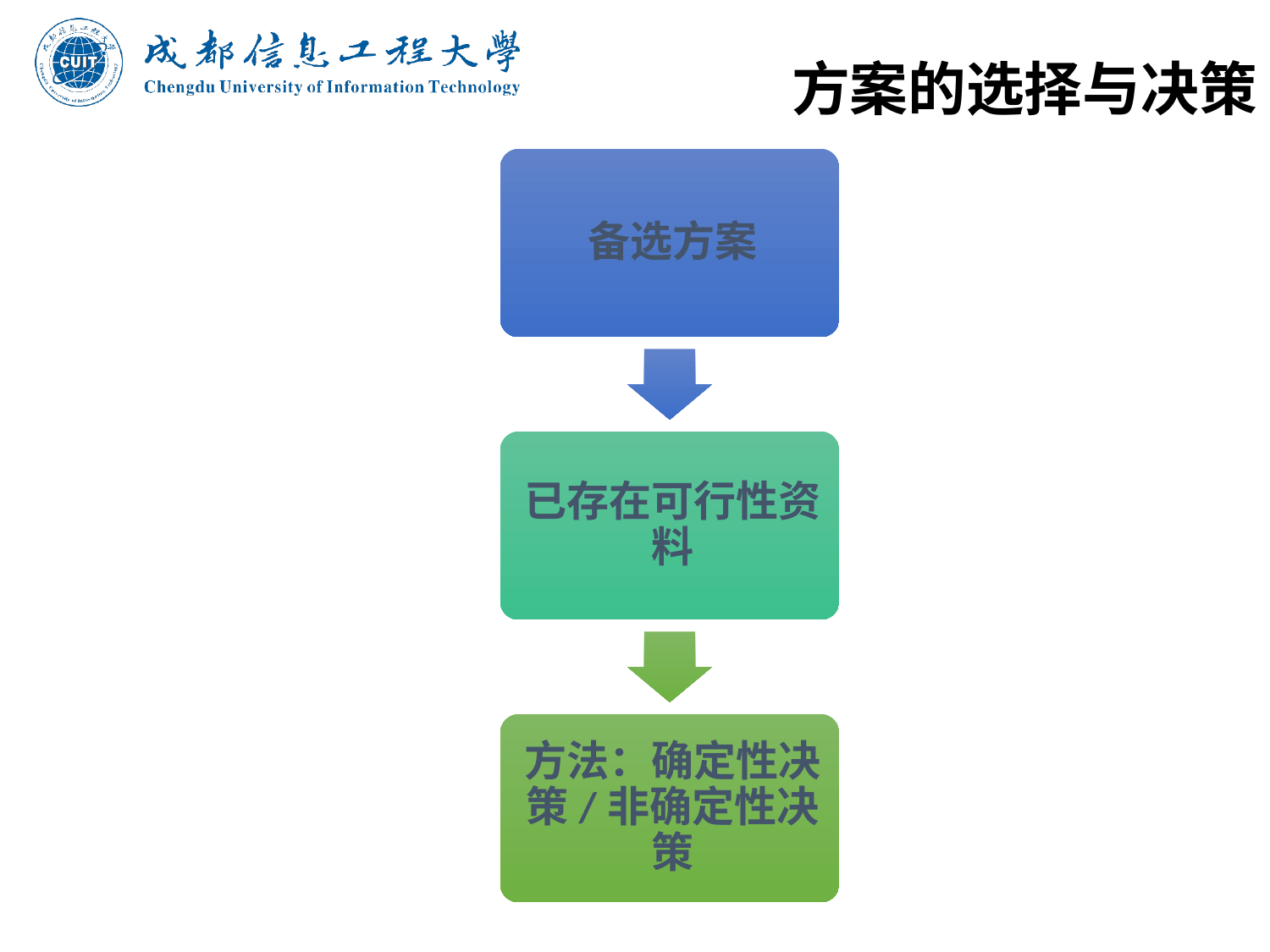

# 方案的选择与决策
备选方案

已存在可行性资料

方法：确定性决策/非确定性决策